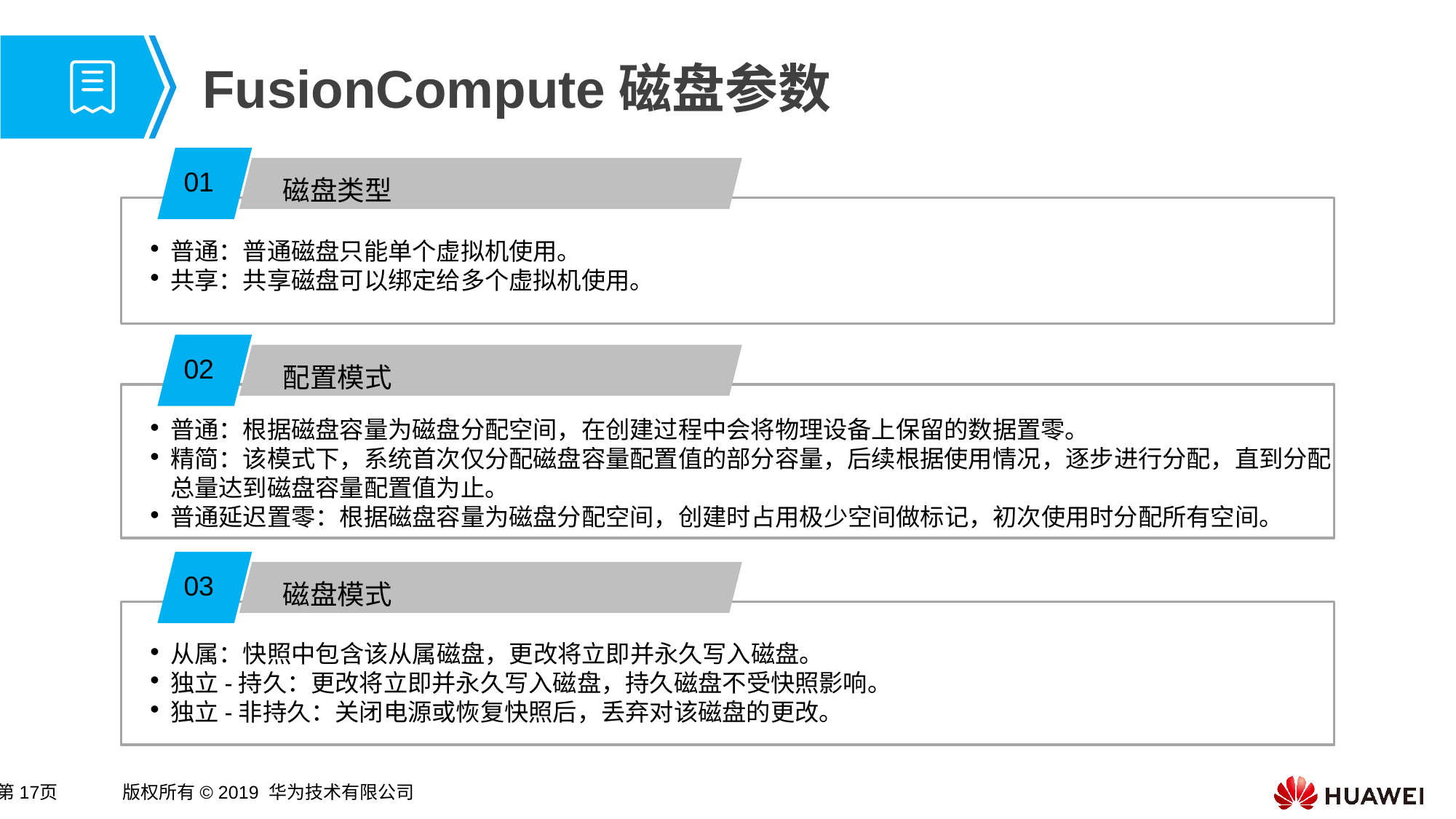

# FusionCompute磁盘参数
01

磁盘类型
普通：普通磁盘只能单个虚拟机使用。
共享：共享磁盘可以绑定给多个虚拟机使用。
02

配置模式
普通：根据磁盘容量为磁盘分配空间，在创建过程中会将物理设备上保留的数据置零。
精简：该模式下，系统首次仅分配磁盘容量配置值的部分容量，后续根据使用情况，逐步进行分配，直到分配总量达到磁盘容量配置值为止。
普通延迟置零：根据磁盘容量为磁盘分配空间，创建时占用极少空间做标记，初次使用时分配所有空间。
03

磁盘模式
从属：快照中包含该从属磁盘，更改将立即并永久写入磁盘。
独立-持久：更改将立即并永久写入磁盘，持久磁盘不受快照影响。
独立-非持久：关闭电源或恢复快照后，丢弃对该磁盘的更改。